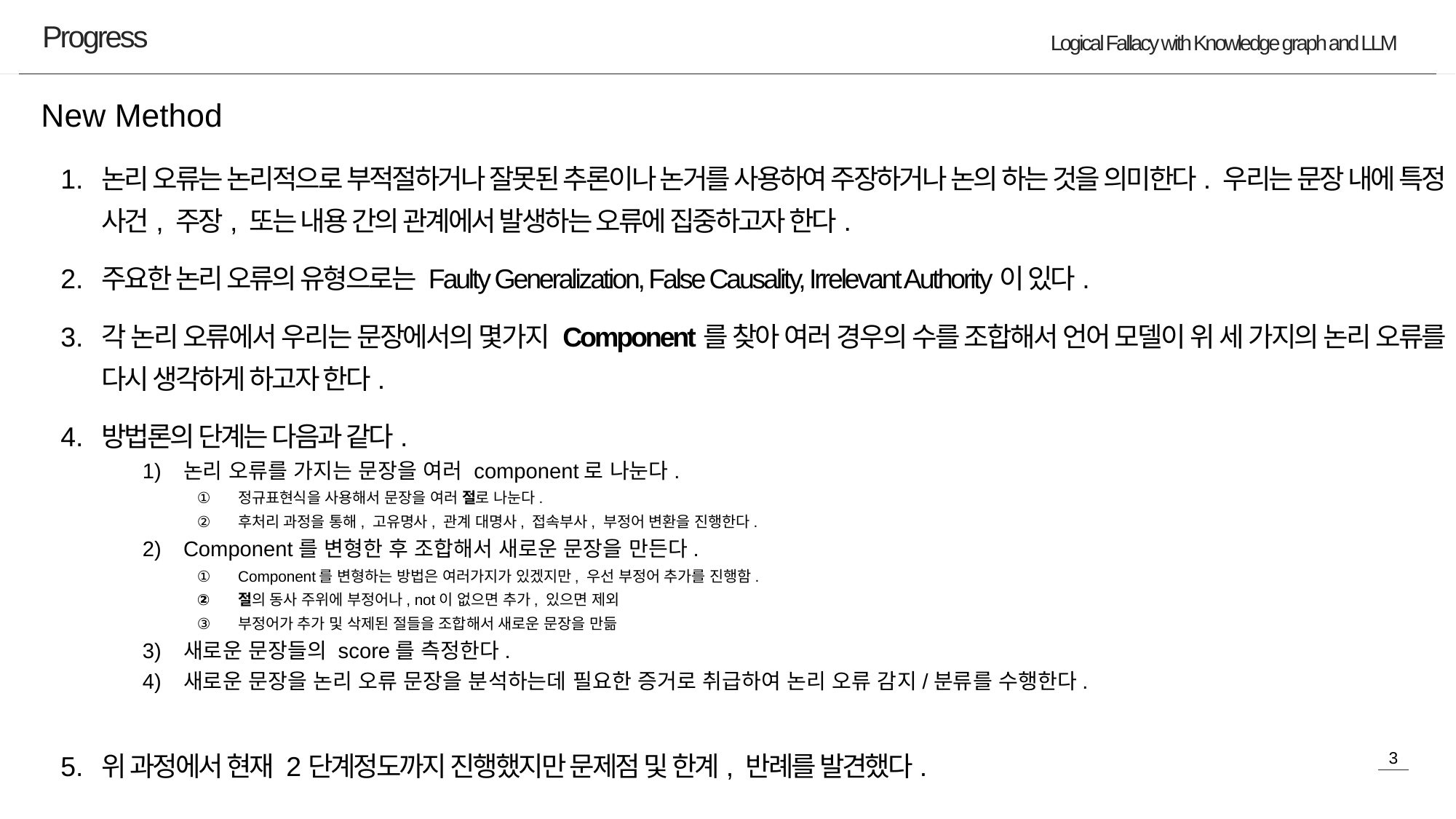

Progress
New Method
논리 오류는 논리적으로 부적절하거나 잘못된 추론이나 논거를 사용하여 주장하거나 논의 하는 것을 의미한다. 우리는 문장 내에 특정 사건, 주장, 또는 내용 간의 관계에서 발생하는 오류에 집중하고자 한다.
주요한 논리 오류의 유형으로는 Faulty Generalization, False Causality, Irrelevant Authority이 있다.
각 논리 오류에서 우리는 문장에서의 몇가지 Component를 찾아 여러 경우의 수를 조합해서 언어 모델이 위 세 가지의 논리 오류를 다시 생각하게 하고자 한다.
방법론의 단계는 다음과 같다.
논리 오류를 가지는 문장을 여러 component로 나눈다.
정규표현식을 사용해서 문장을 여러 절로 나눈다.
후처리 과정을 통해, 고유명사, 관계 대명사, 접속부사, 부정어 변환을 진행한다.
Component를 변형한 후 조합해서 새로운 문장을 만든다.
Component를 변형하는 방법은 여러가지가 있겠지만, 우선 부정어 추가를 진행함.
절의 동사 주위에 부정어나, not이 없으면 추가, 있으면 제외
부정어가 추가 및 삭제된 절들을 조합해서 새로운 문장을 만듦
새로운 문장들의 score를 측정한다.
새로운 문장을 논리 오류 문장을 분석하는데 필요한 증거로 취급하여 논리 오류 감지/분류를 수행한다.

위 과정에서 현재 2단계정도까지 진행했지만 문제점 및 한계, 반례를 발견했다.